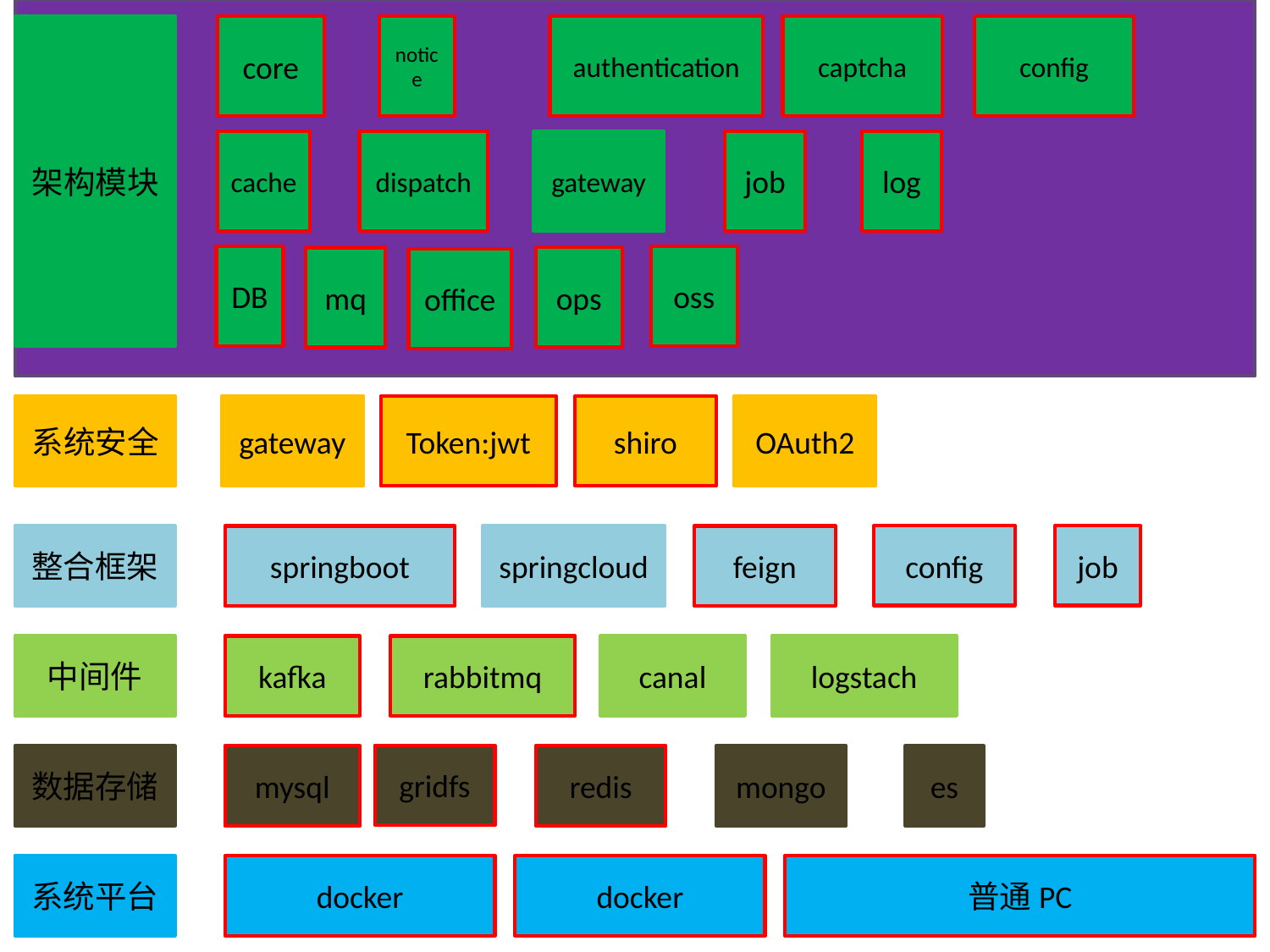

notice
captcha
架构模块
core
authentication
config
cache
dispatch
gateway
job
log
DB
oss
ops
mq
office
OAuth2
系统安全
gateway
Token:jwt
shiro
config
job
整合框架
springboot
springcloud
feign
中间件
kafka
rabbitmq
canal
logstach
gridfs
数据存储
mysql
redis
mongo
es
系统平台
docker
docker
普通PC